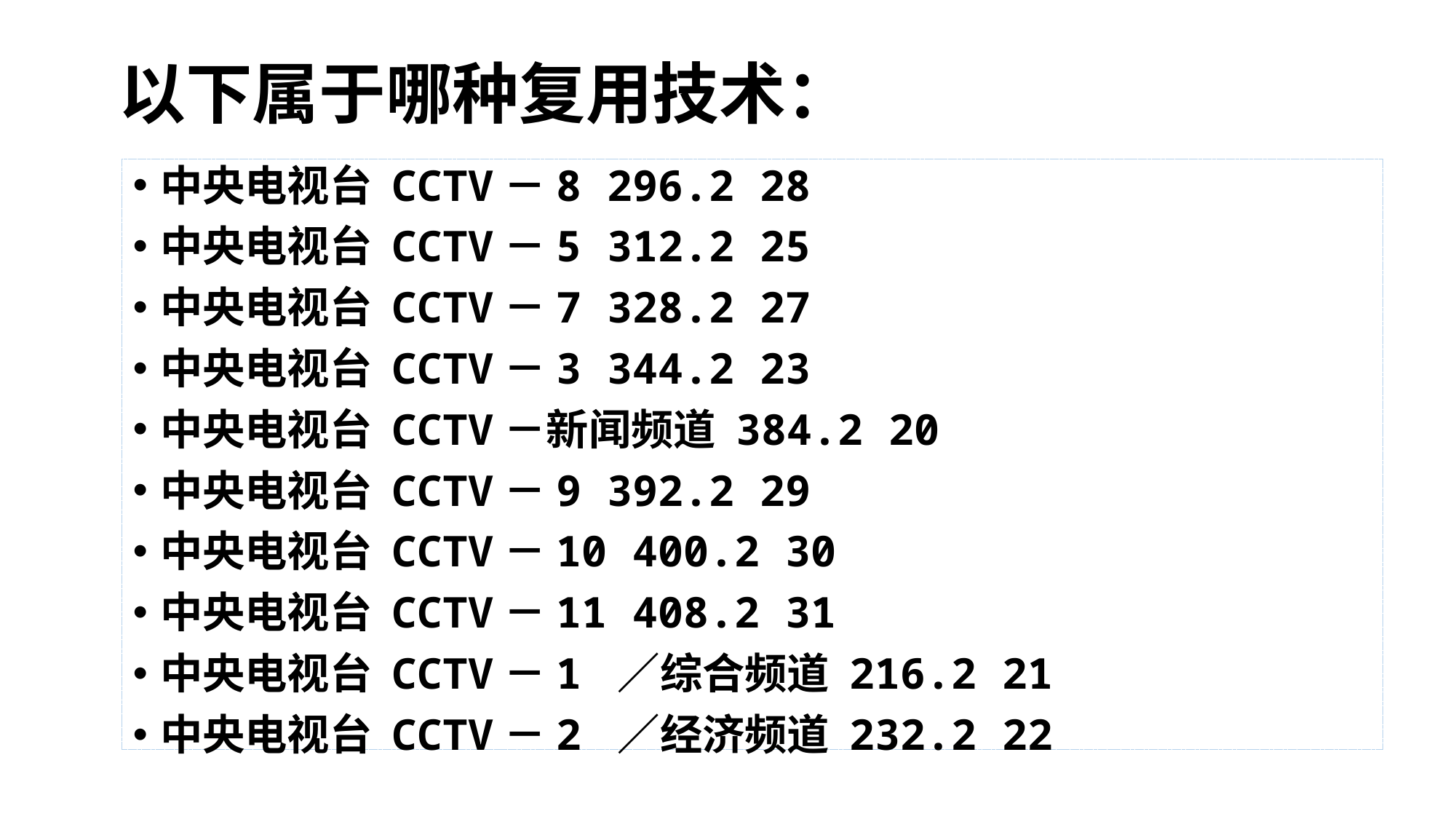

# 以下属于哪种复用技术：
中央电视台 CCTV－8 296.2 28
中央电视台 CCTV－5 312.2 25
中央电视台 CCTV－7 328.2 27
中央电视台 CCTV－3 344.2 23
中央电视台 CCTV－新闻频道 384.2 20
中央电视台 CCTV－9 392.2 29
中央电视台 CCTV－10 400.2 30
中央电视台 CCTV－11 408.2 31
中央电视台 CCTV－1 ／综合频道 216.2 21
中央电视台 CCTV－2 ／经济频道 232.2 22